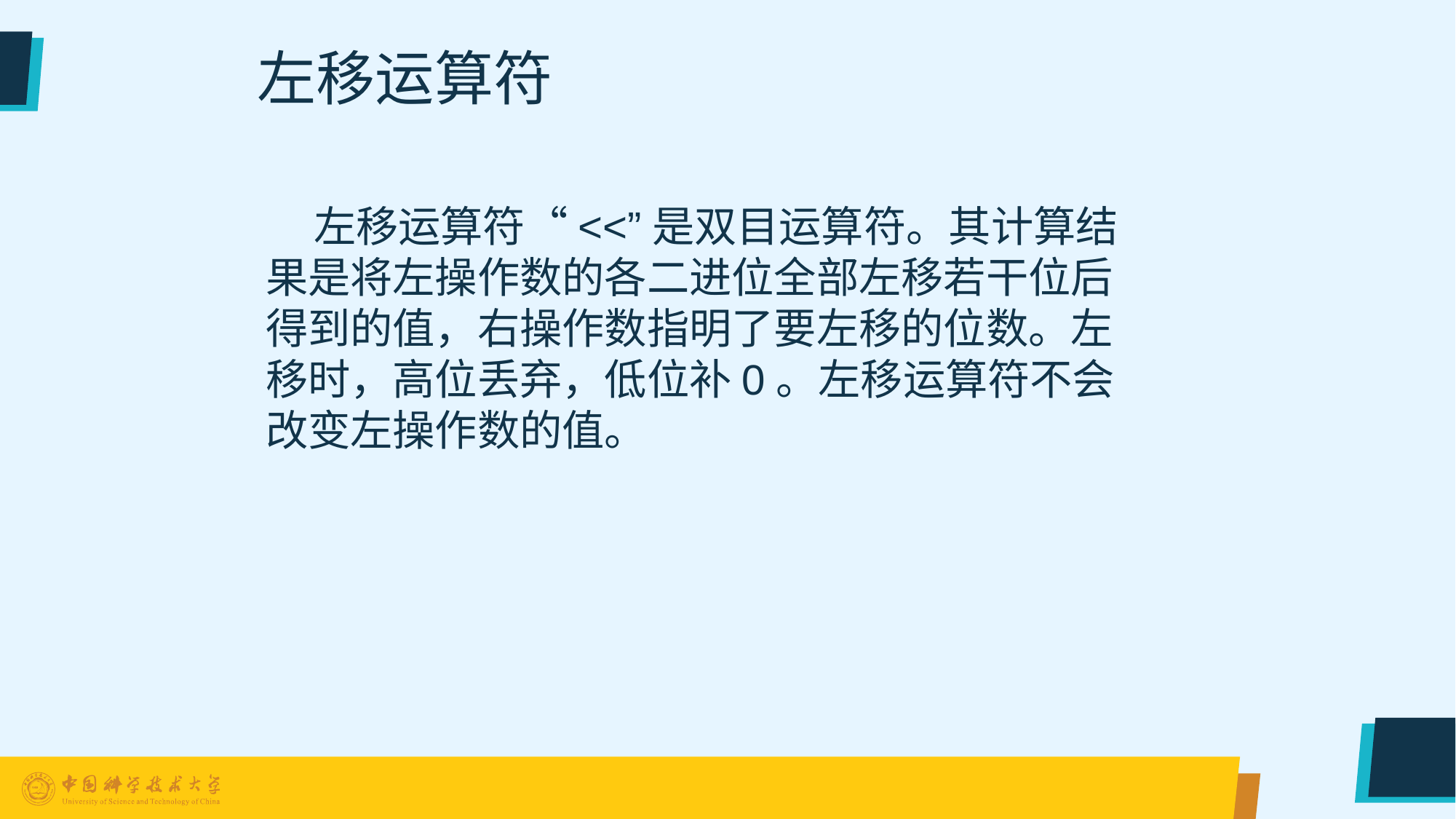

左移运算符
    左移运算符“<<”是双目运算符。其计算结果是将左操作数的各二进位全部左移若干位后得到的值，右操作数指明了要左移的位数。左移时，高位丢弃，低位补0。左移运算符不会改变左操作数的值。